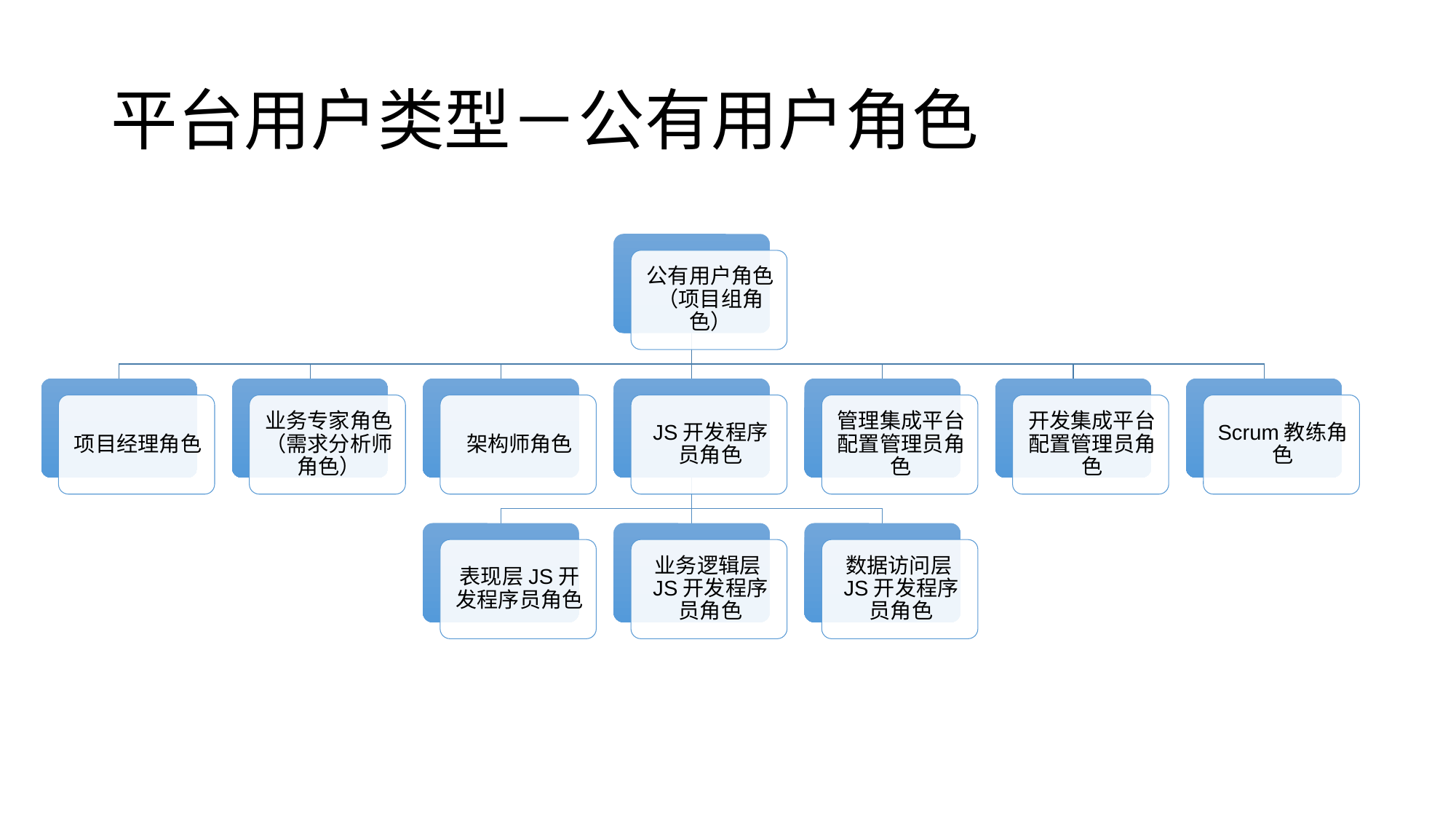

# 平台用户类型－公有用户角色
公有用户角色（项目组角色）
项目经理角色
业务专家角色（需求分析师角色）
架构师角色
JS开发程序员角色
表现层JS开发程序员角色
业务逻辑层JS开发程序员角色
数据访问层JS开发程序员角色
管理集成平台配置管理员角色
开发集成平台配置管理员角色
Scrum教练角色